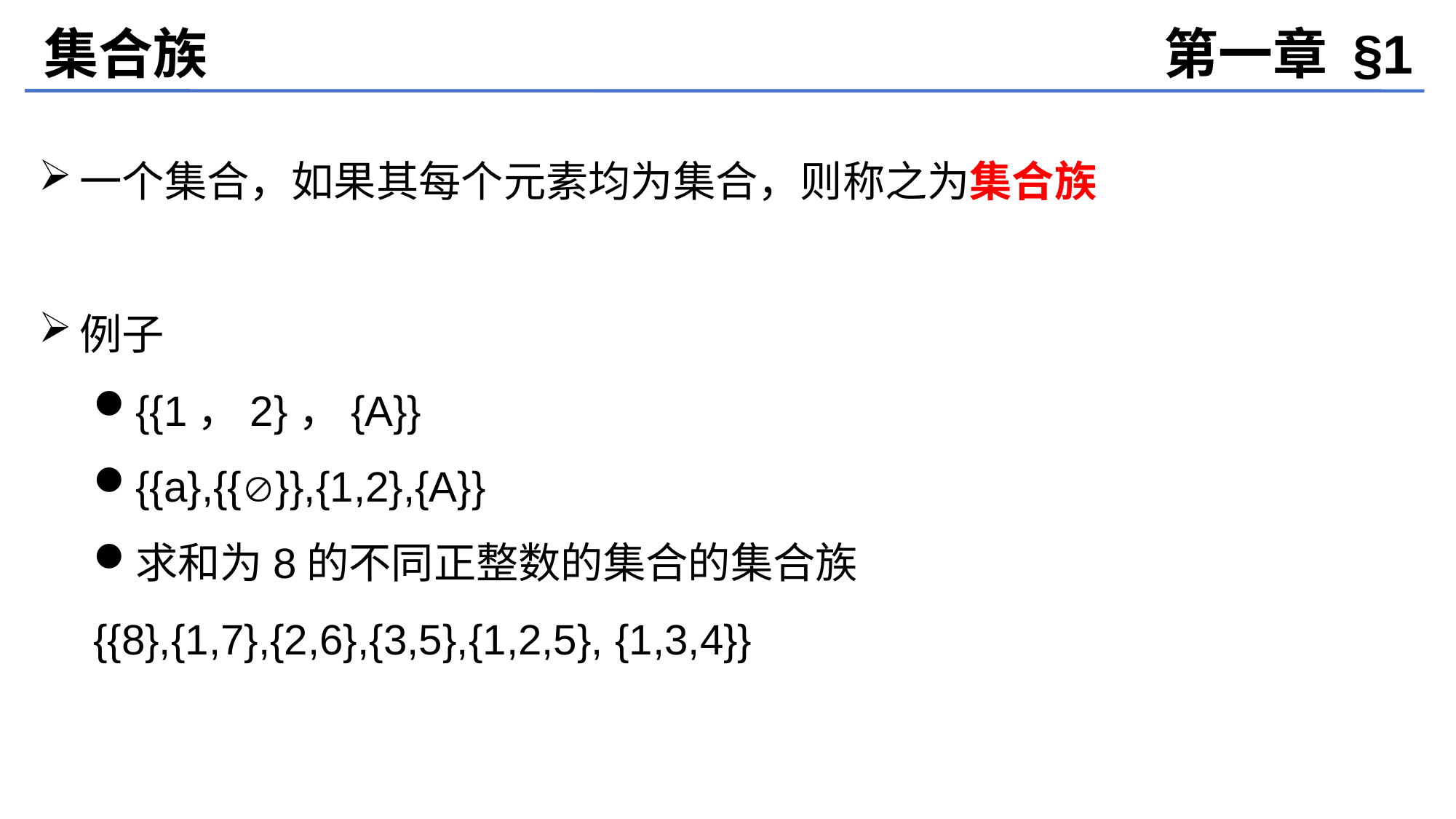

集合族
第一章 §1
一个集合，如果其每个元素均为集合，则称之为集合族

例子
{{1，2}，{A}}
{{a},{{∅}},{1,2},{A}}
求和为8的不同正整数的集合的集合族
{{8},{1,7},{2,6},{3,5},{1,2,5}, {1,3,4}}